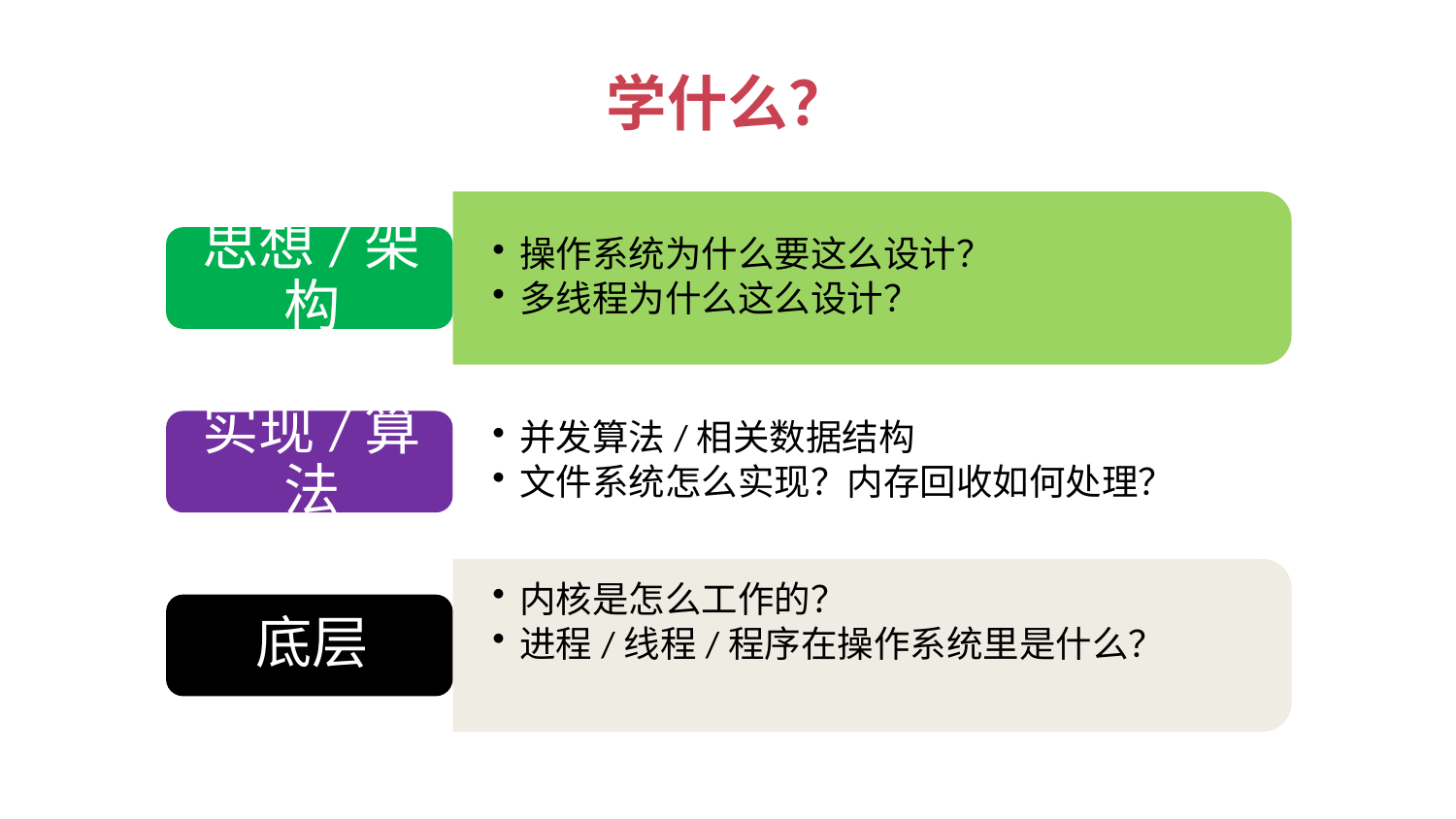

# 学什么？
操作系统为什么要这么设计？
多线程为什么这么设计？
思想/架构
并发算法/相关数据结构
文件系统怎么实现？内存回收如何处理？
实现/算法
内核是怎么工作的？
进程/线程/程序在操作系统里是什么？

底层